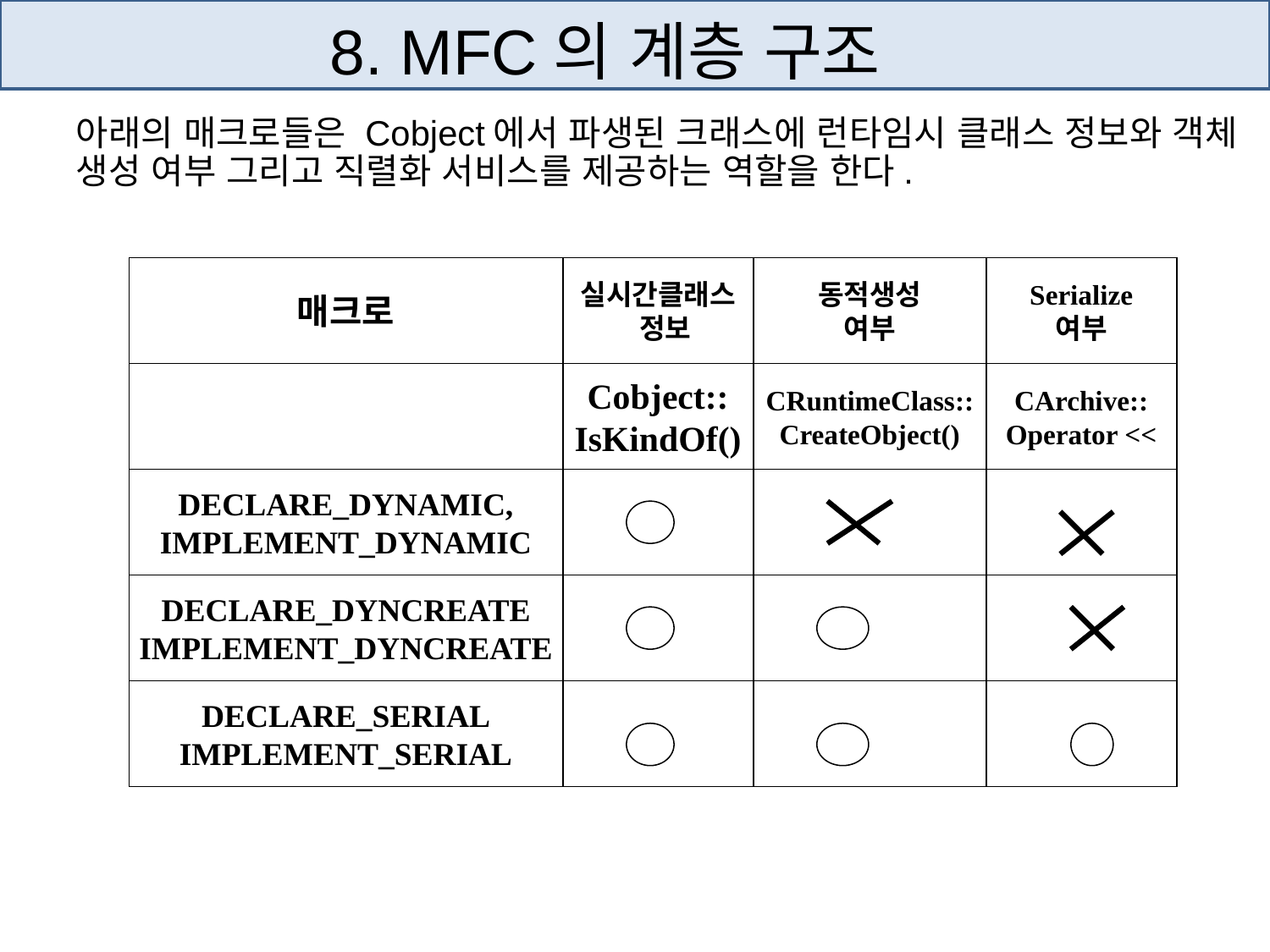

# 8. MFC의 계층 구조
아래의 매크로들은 Cobject에서 파생된 크래스에 런타임시 클래스 정보와 객체 생성 여부 그리고 직렬화 서비스를 제공하는 역할을 한다.
매크로
실시간클래스
 정보
동적생성
여부
Serialize
여부

Cobject::
IsKindOf()
CRuntimeClass::
CreateObject()
CArchive::
Operator <<
DECLARE_DYNAMIC,
IMPLEMENT_DYNAMIC

DECLARE_DYNCREATE
IMPLEMENT_DYNCREATE

DECLARE_SERIAL
IMPLEMENT_SERIAL